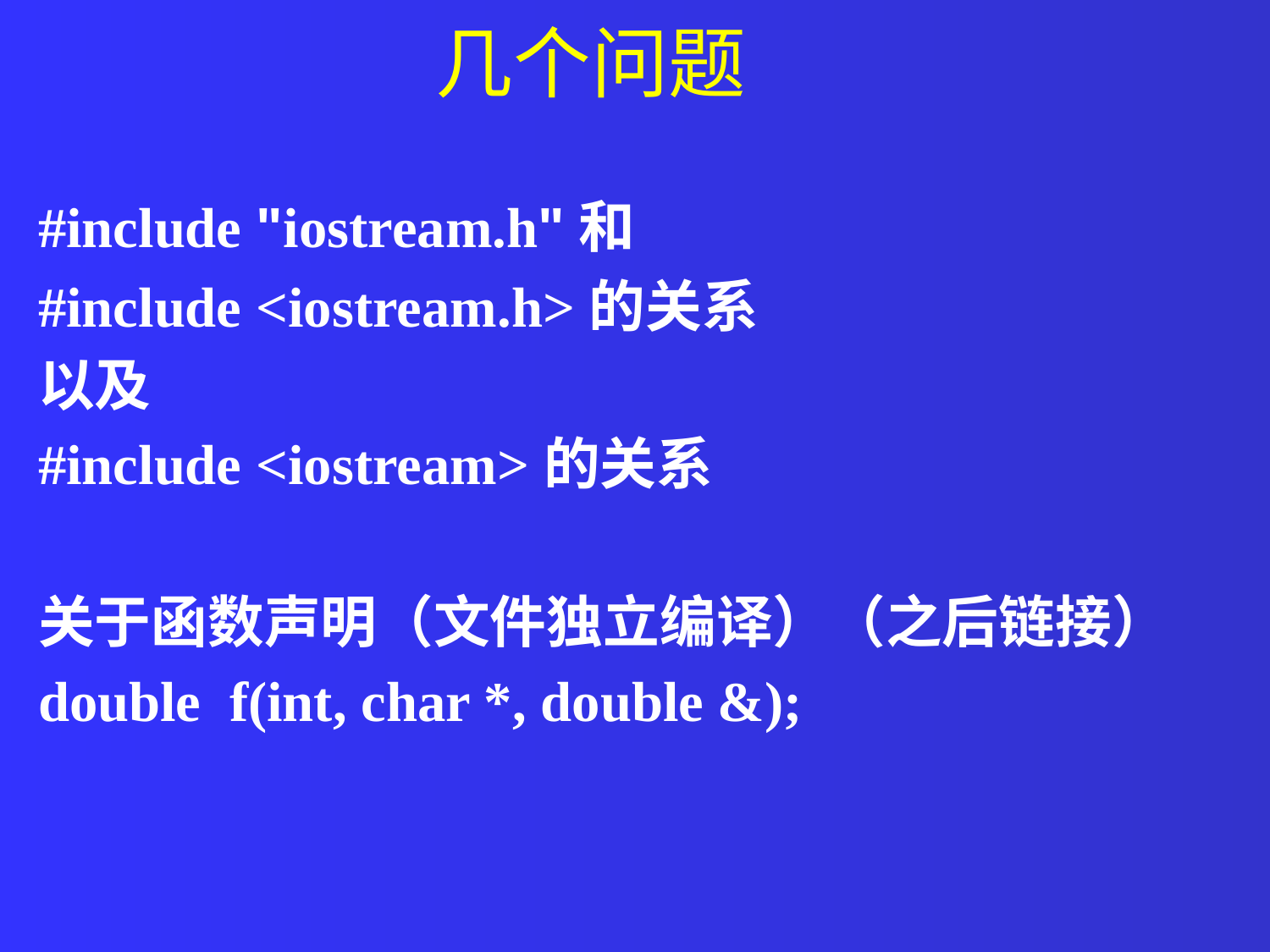

几个问题

#include "iostream.h"和
#include <iostream.h>的关系
以及
#include <iostream>的关系

关于函数声明（文件独立编译）（之后链接）
double  f(int, char *, double &);